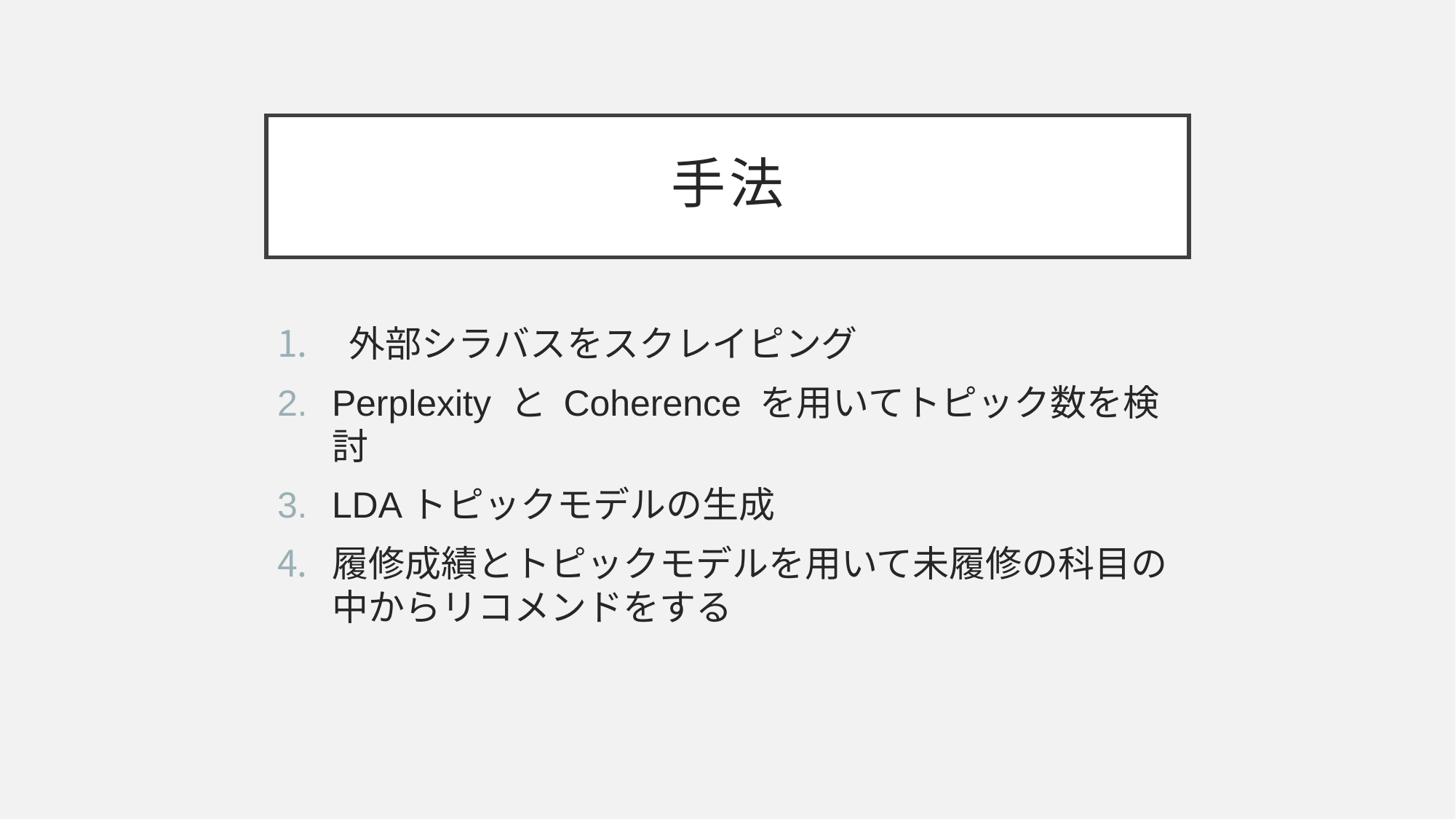

# 手法
 外部シラバスをスクレイピング
Perplexity と Coherence を用いてトピック数を検討
LDAトピックモデルの生成
履修成績とトピックモデルを用いて未履修の科目の中からリコメンドをする